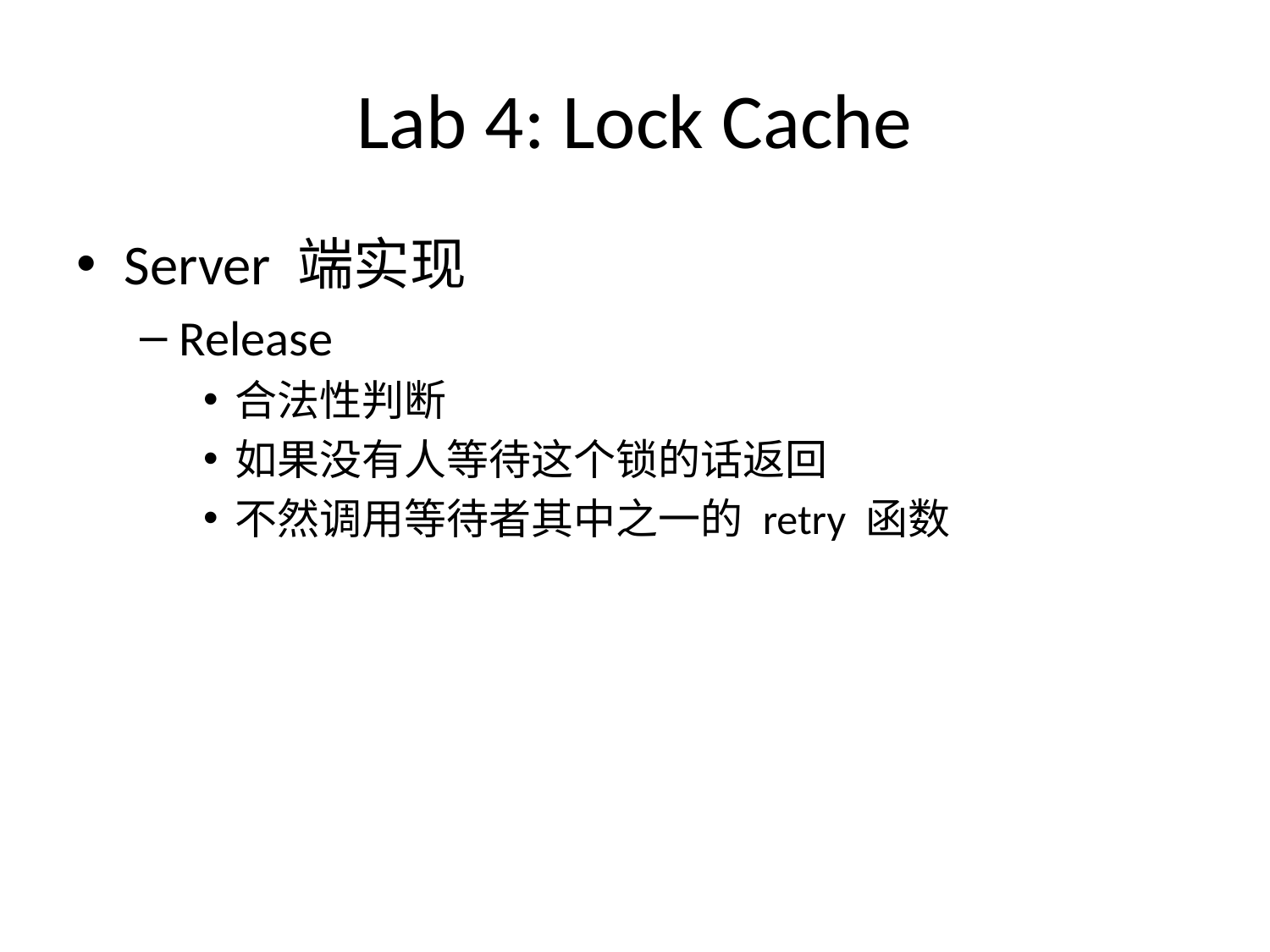

# Lab 4: Lock Cache
Server 端实现
Release
合法性判断
如果没有人等待这个锁的话返回
不然调用等待者其中之一的 retry 函数